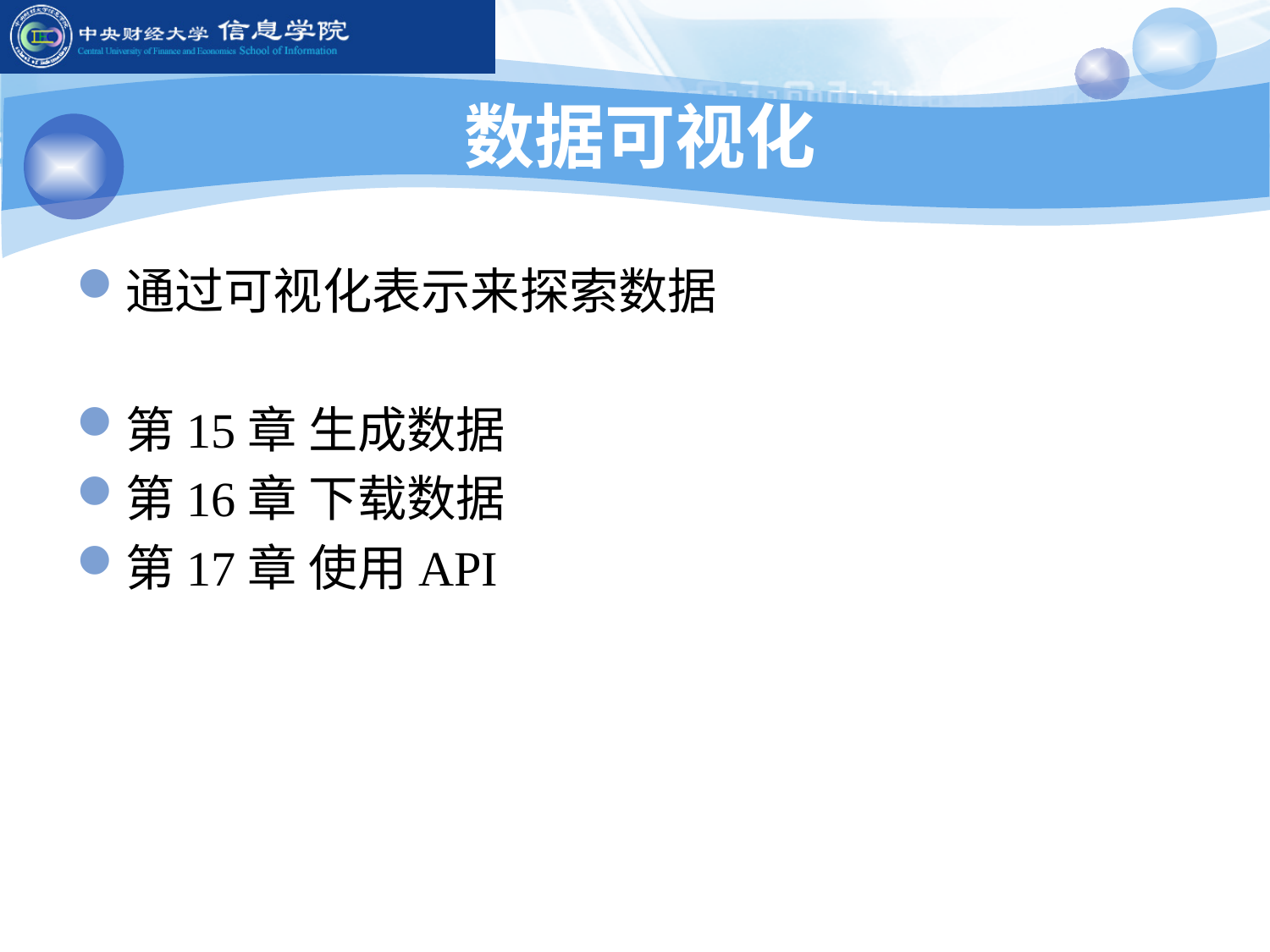

# 数据可视化
通过可视化表示来探索数据

第15章 生成数据
第16章 下载数据
第17章 使用API